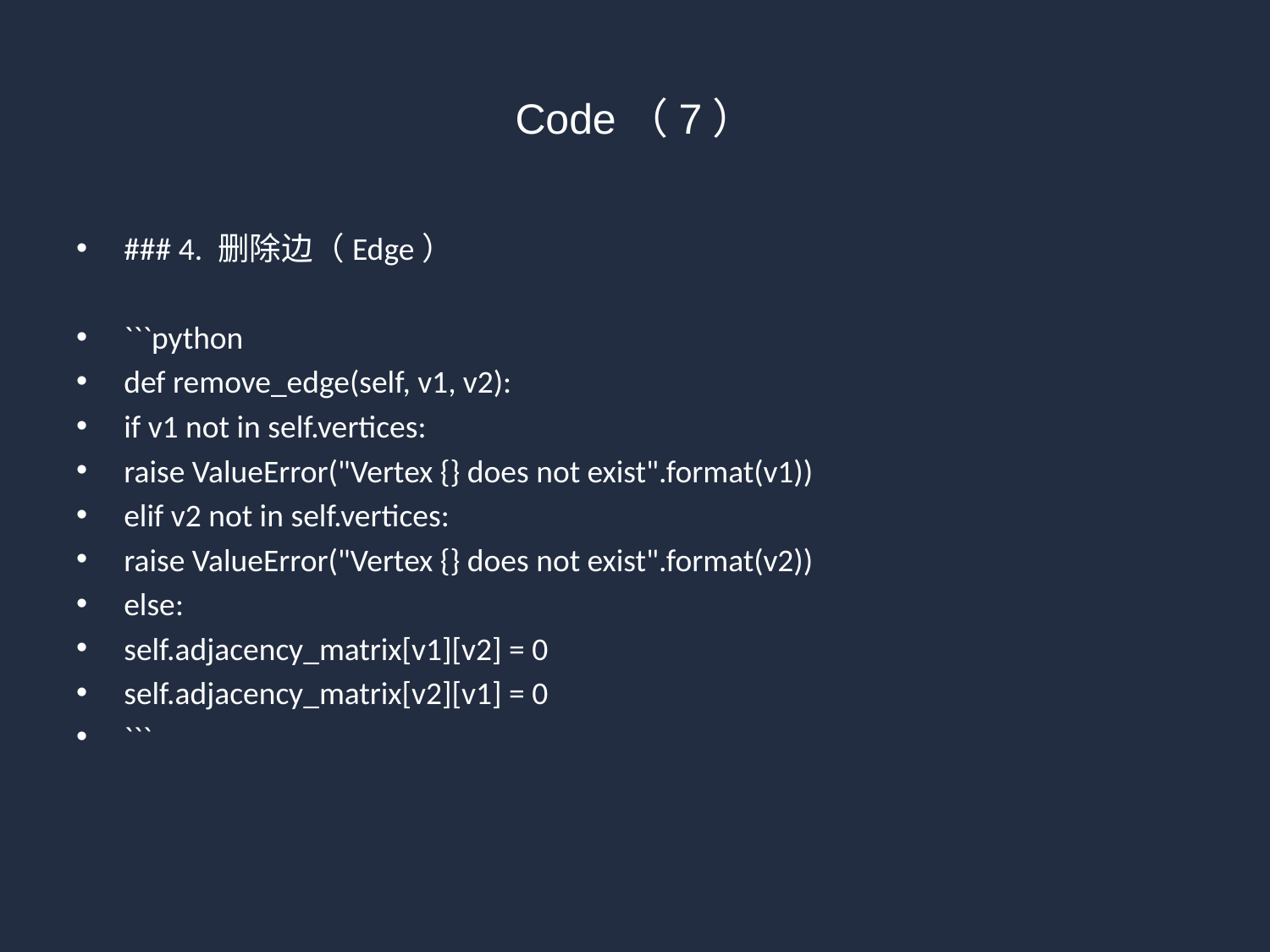

# Code（7）
### 4. 删除边（Edge）

```python
def remove_edge(self, v1, v2):
if v1 not in self.vertices:
raise ValueError("Vertex {} does not exist".format(v1))
elif v2 not in self.vertices:
raise ValueError("Vertex {} does not exist".format(v2))
else:
self.adjacency_matrix[v1][v2] = 0
self.adjacency_matrix[v2][v1] = 0
```